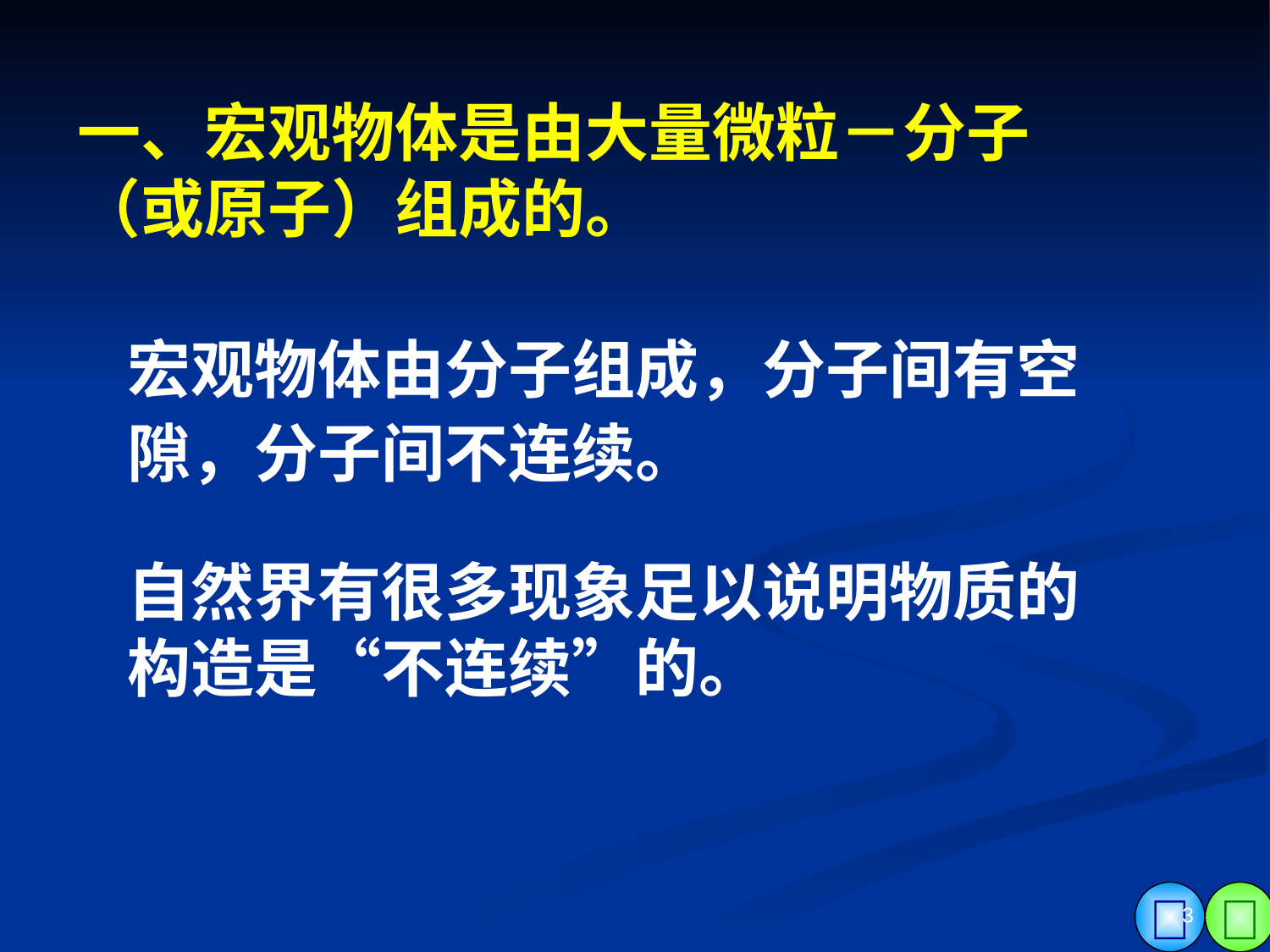

一、宏观物体是由大量微粒－分子（或原子）组成的。
宏观物体由分子组成，分子间有空隙，分子间不连续。
自然界有很多现象足以说明物质的构造是“不连续”的。
3